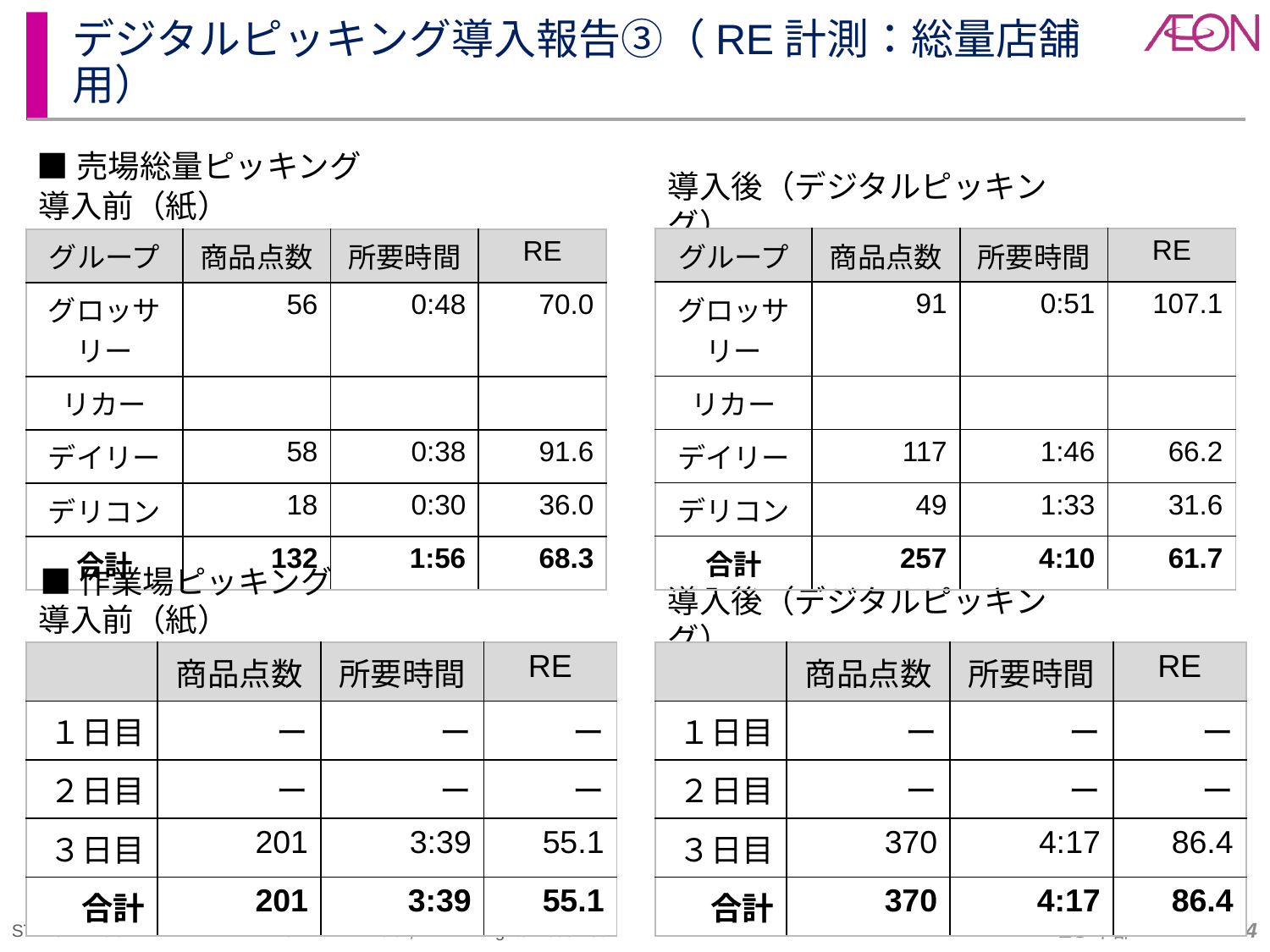

デジタルピッキング導入報告➂（RE計測：総量店舗用）
■売場総量ピッキング
導入前（紙）
導入後（デジタルピッキング）
| グループ | 商品点数 | 所要時間 | RE |
| --- | --- | --- | --- |
| グロッサリー | 91 | 0:51 | 107.1 |
| リカー |  |  |  |
| デイリー | 117 | 1:46 | 66.2 |
| デリコン | 49 | 1:33 | 31.6 |
| 合計 | 257 | 4:10 | 61.7 |
| グループ | 商品点数 | 所要時間 | RE |
| --- | --- | --- | --- |
| グロッサリー | 56 | 0:48 | 70.0 |
| リカー |  |  |  |
| デイリー | 58 | 0:38 | 91.6 |
| デリコン | 18 | 0:30 | 36.0 |
| 合計 | 132 | 1:56 | 68.3 |
■作業場ピッキング
導入前（紙）
導入後（デジタルピッキング）
|  | 商品点数 | 所要時間 | RE |
| --- | --- | --- | --- |
| １日目 | ー | ー | ー |
| ２日目 | ー | ー | ー |
| ３日目 | 201 | 3:39 | 55.1 |
| 合計 | 201 | 3:39 | 55.1 |
|  | 商品点数 | 所要時間 | RE |
| --- | --- | --- | --- |
| １日目 | ー | ー | ー |
| ２日目 | ー | ー | ー |
| ３日目 | 370 | 4:17 | 86.4 |
| 合計 | 370 | 4:17 | 86.4 |
EC本部　　　　　4